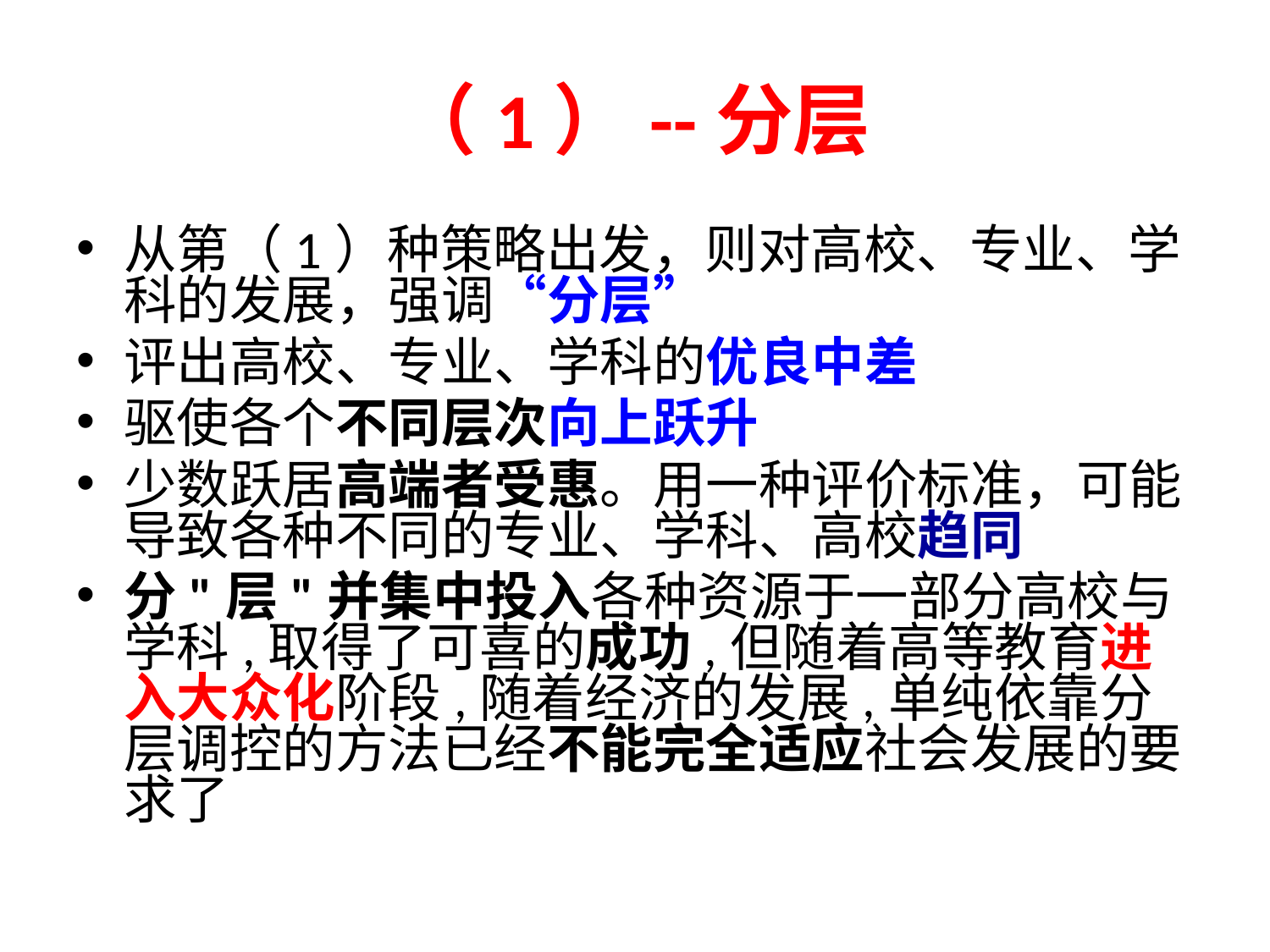

# （1）--分层
从第（1）种策略出发，则对高校、专业、学科的发展，强调“分层”
评出高校、专业、学科的优良中差
驱使各个不同层次向上跃升
少数跃居高端者受惠。用一种评价标准，可能导致各种不同的专业、学科、高校趋同
分"层"并集中投入各种资源于一部分高校与学科,取得了可喜的成功,但随着高等教育进入大众化阶段,随着经济的发展,单纯依靠分层调控的方法已经不能完全适应社会发展的要求了